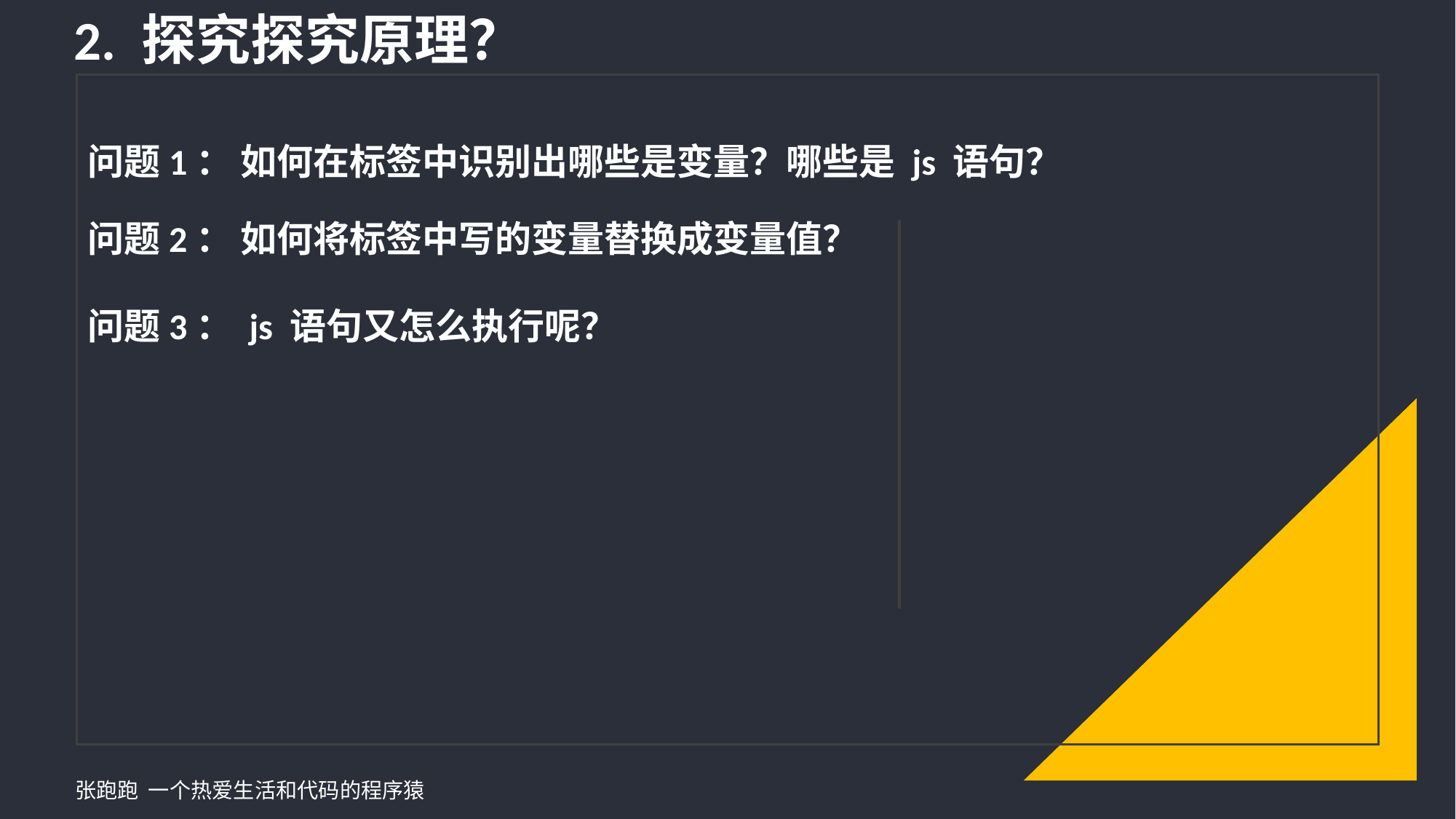

# 2. 探究探究原理？

问题1： 如何在标签中识别出哪些是变量？哪些是 js 语句？
问题2： 如何将标签中写的变量替换成变量值？
问题3： js 语句又怎么执行呢？

张跑跑  一个热爱生活和代码的程序猿